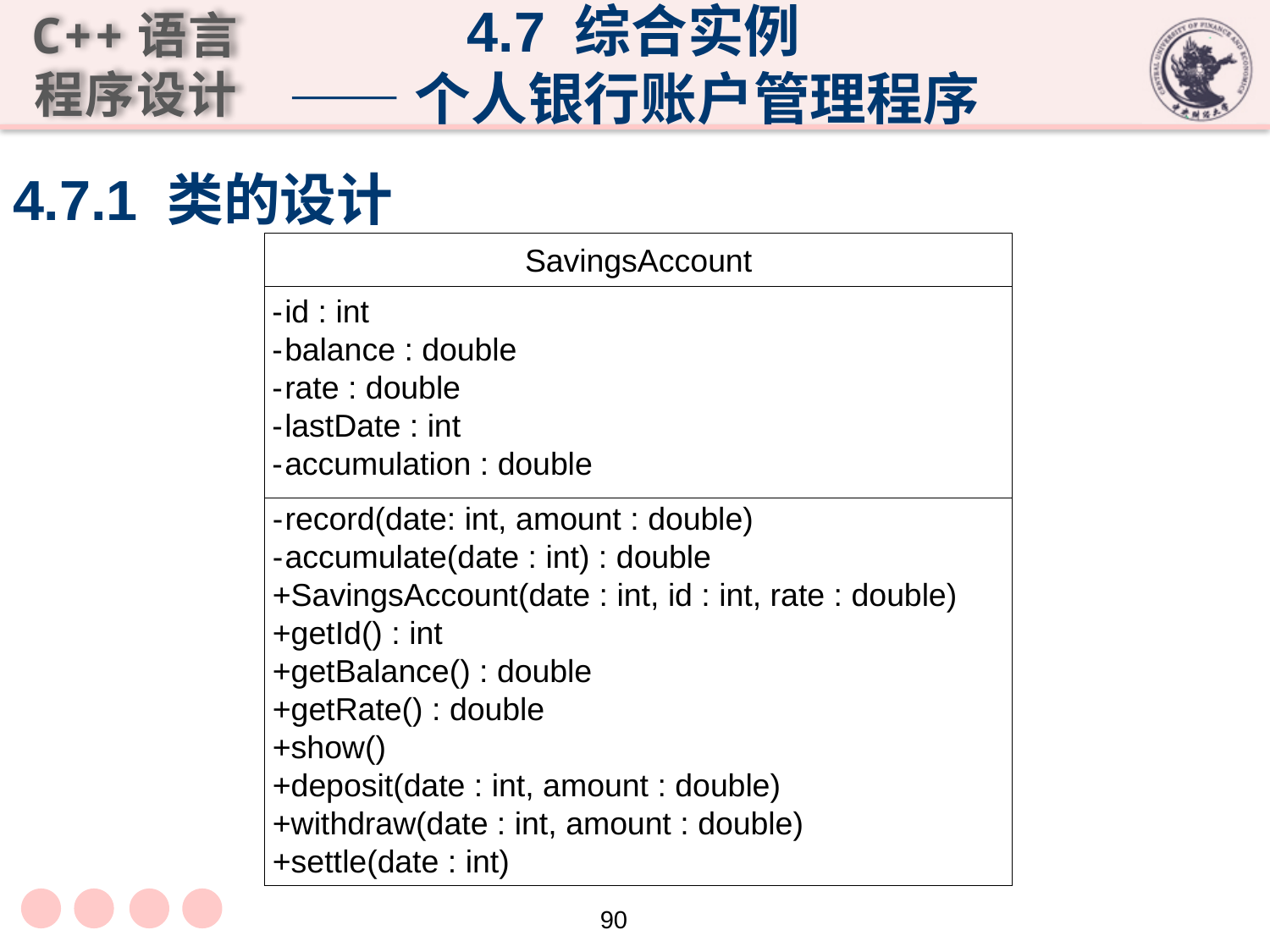

4.7 综合实例
——个人银行账户管理程序
# 4.7.1 类的设计

SavingsAccount

-	id : int
-	balance : double
-	rate : double
-	lastDate : int
-	accumulation : double

-	record(date: int, amount : double)
-	accumulate(date : int) : double
+SavingsAccount(date : int, id : int, rate : double)
+getId() : int
+getBalance() : double
+getRate() : double
+show()
+deposit(date : int, amount : double)
+withdraw(date : int, amount : double)
+settle(date : int)
90